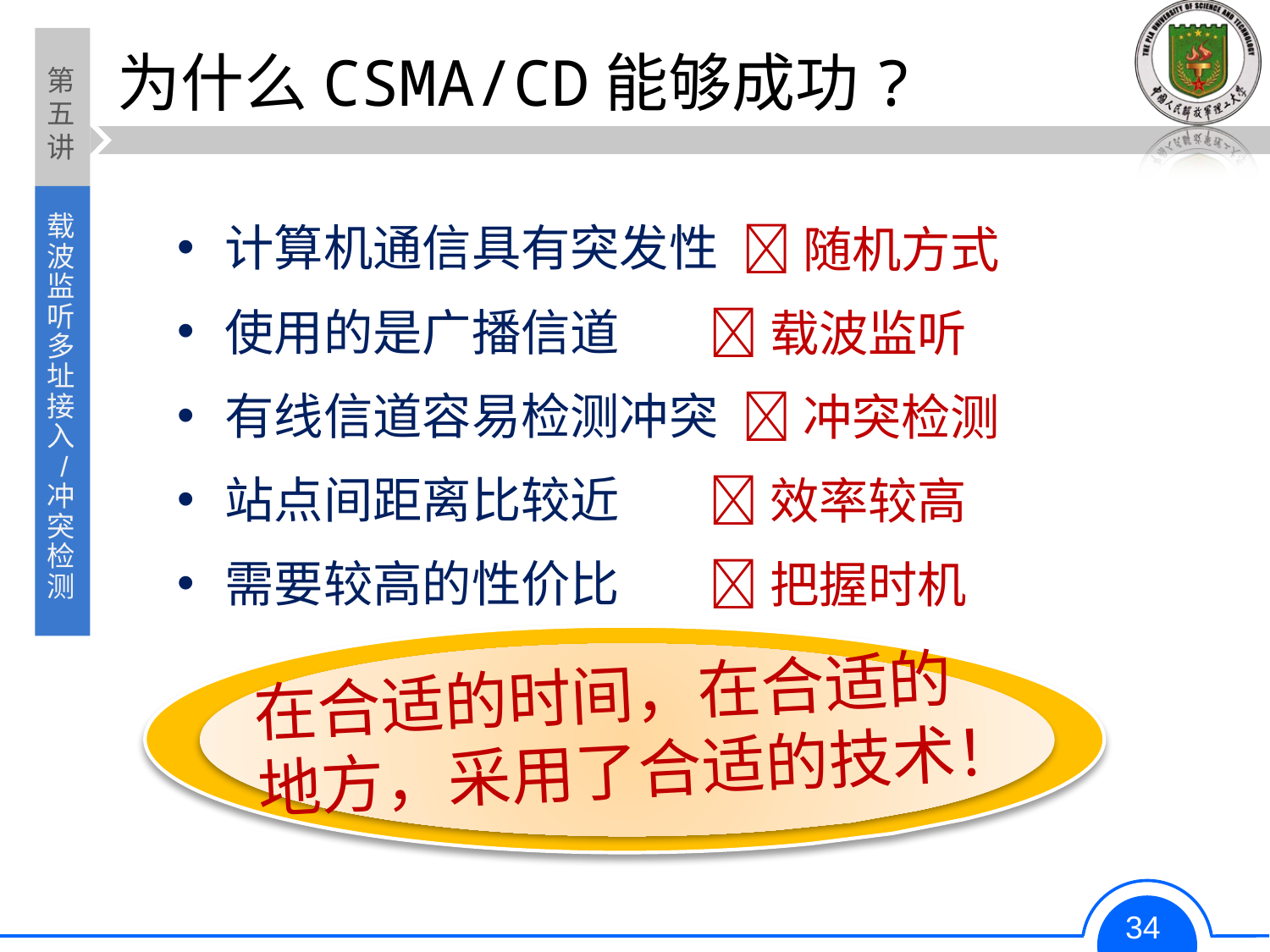

# 为什么CSMA/CD能够成功?
计算机通信具有突发性
使用的是广播信道
有线信道容易检测冲突
站点间距离比较近
需要较高的性价比
   ←随机方式
←载波监听
   ←冲突检测
←效率较高
←把握时机

在合适的时间，在合适的
地方，采用了合适的技术！